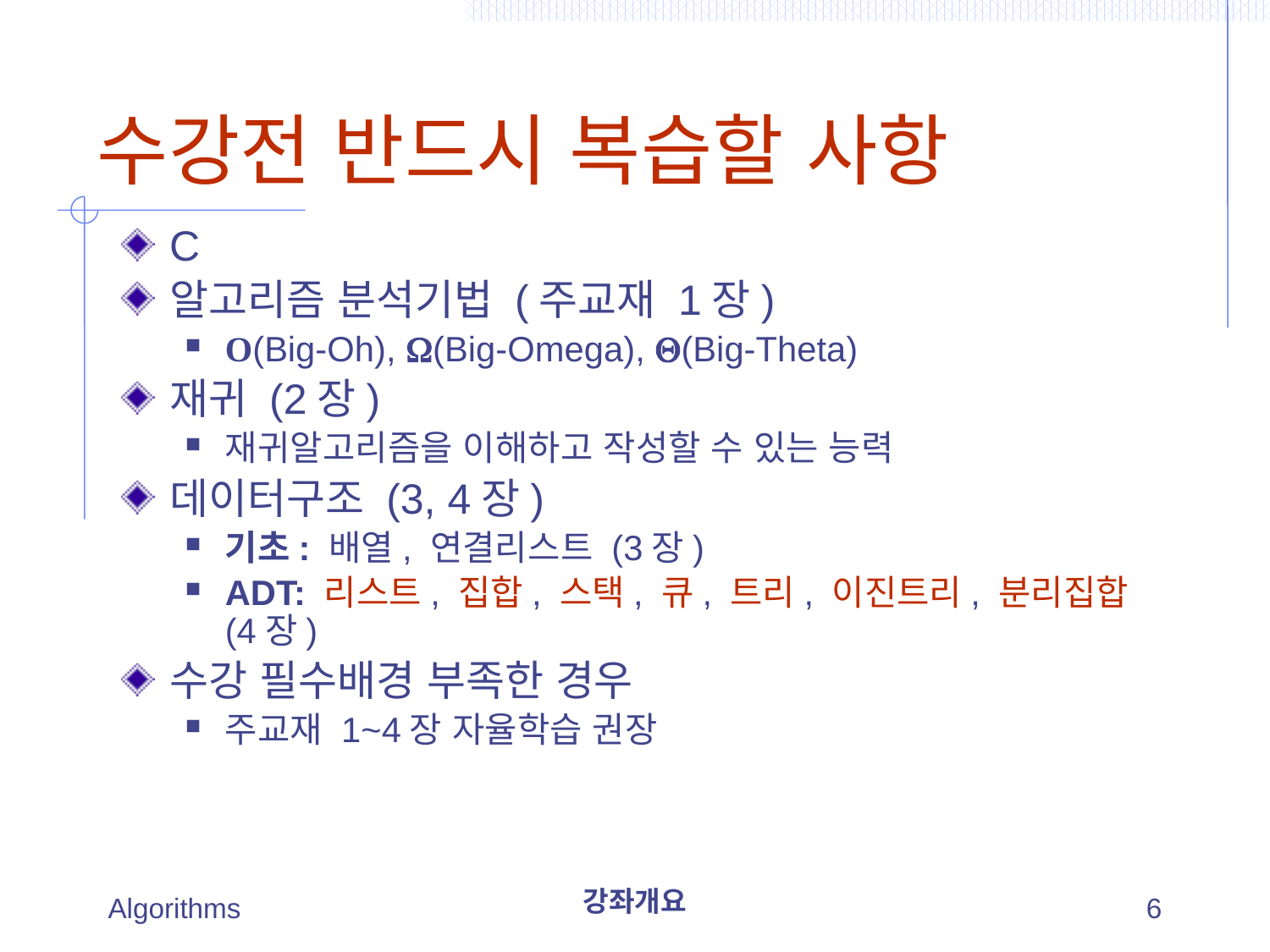

# 수강전 반드시 복습할 사항
C
알고리즘 분석기법 (주교재 1장)
O(Big-Oh), Ω(Big-Omega), Θ(Big-Theta)
재귀 (2장)
재귀알고리즘을 이해하고 작성할 수 있는 능력
데이터구조 (3, 4장)
기초: 배열, 연결리스트 (3장)
ADT: 리스트, 집합, 스택, 큐, 트리, 이진트리, 분리집합 (4장)
수강 필수배경 부족한 경우
주교재 1~4장 자율학습 권장
Algorithms
강좌개요
6